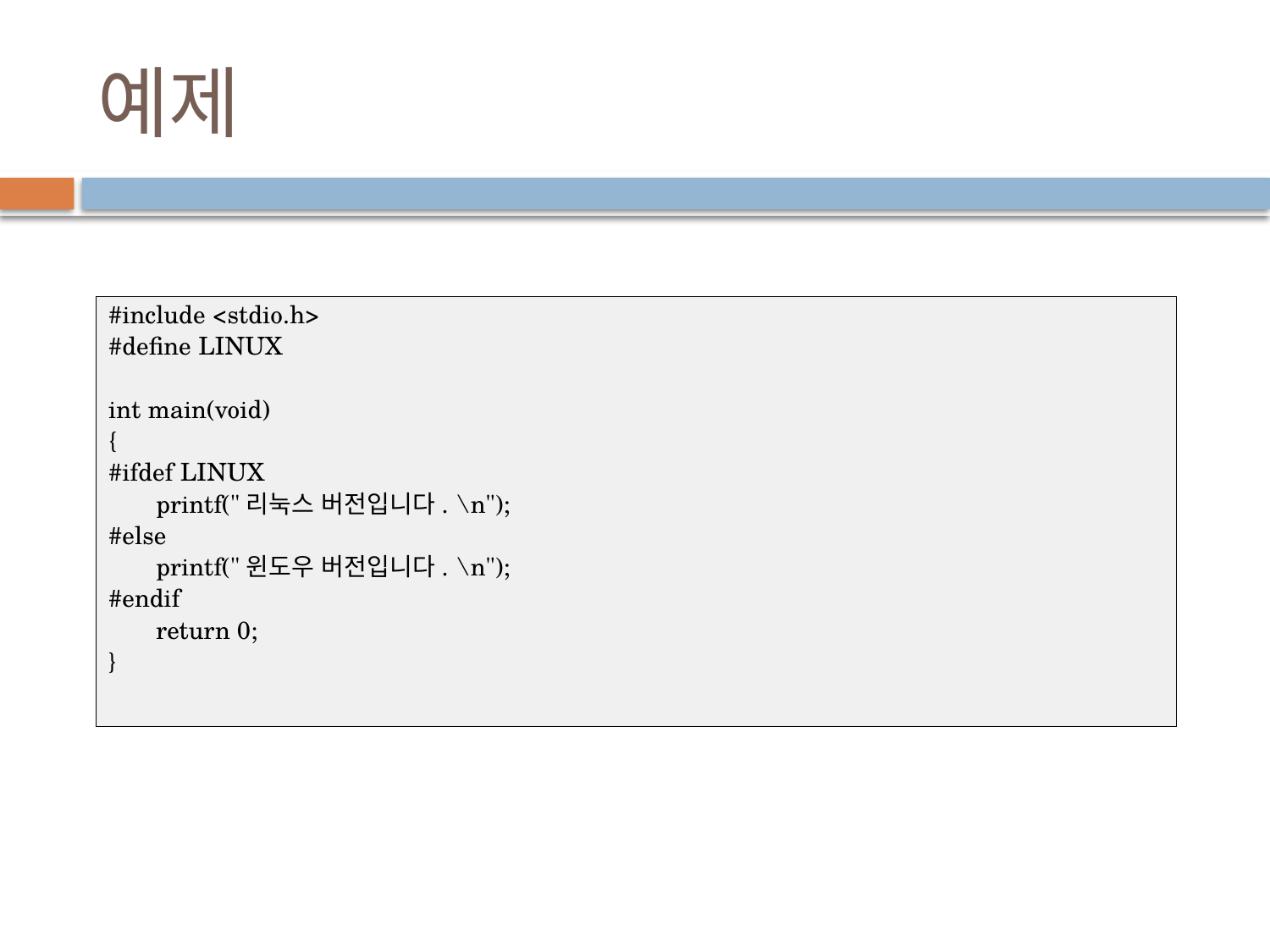

# 예제
#include <stdio.h>
#define LINUX

int main(void)
{
#ifdef LINUX
	printf("리눅스 버전입니다. \n");
#else
	printf("윈도우 버전입니다. \n");
#endif
	return 0;
}